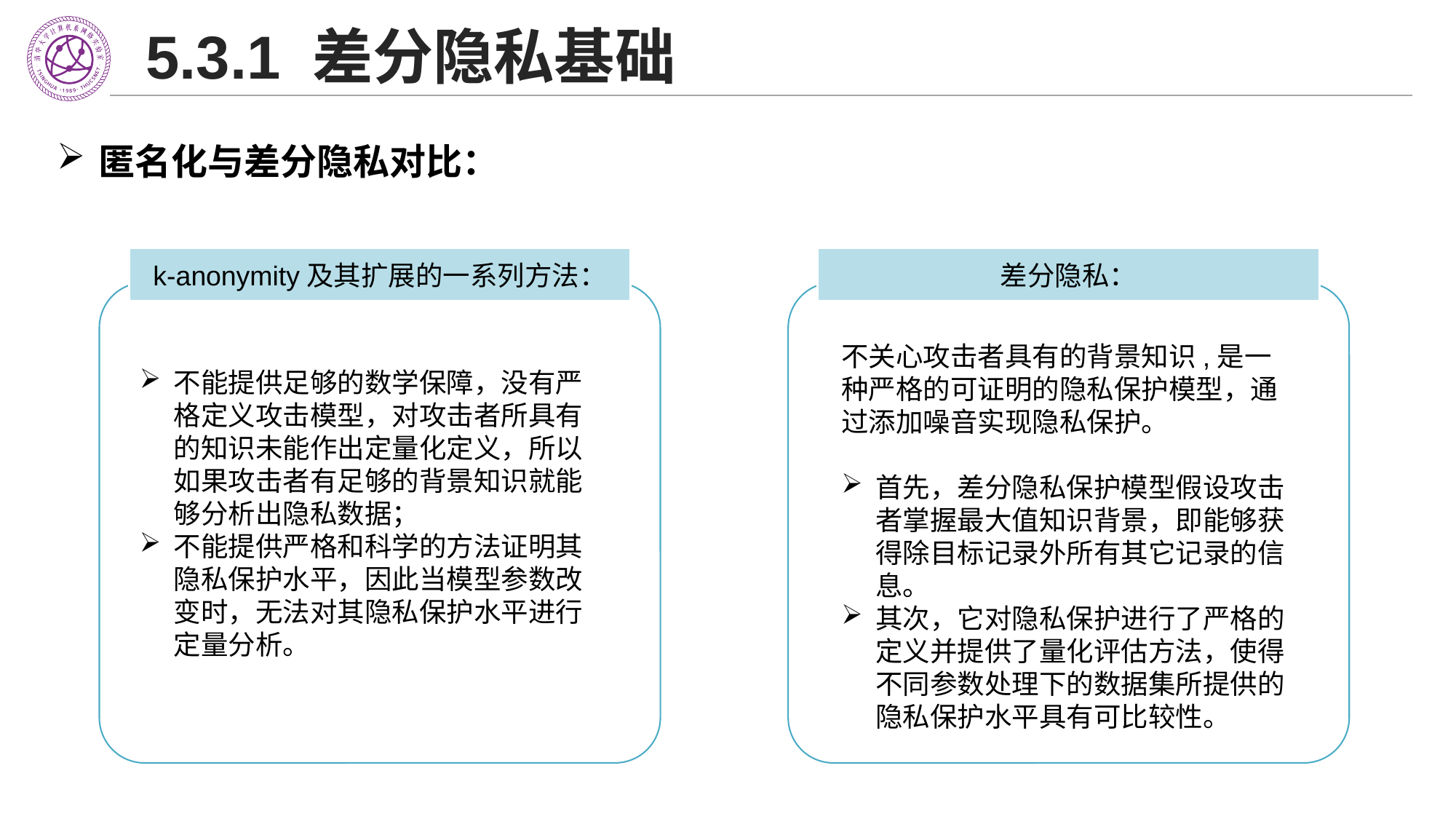

# 5.3.1 差分隐私基础
匿名化与差分隐私对比：
k-anonymity及其扩展的一系列方法：
差分隐私：

不关心攻击者具有的背景知识,是一种严格的可证明的隐私保护模型，通过添加噪音实现隐私保护。

首先，差分隐私保护模型假设攻击者掌握最大值知识背景，即能够获得除目标记录外所有其它记录的信息。
其次，它对隐私保护进行了严格的定义并提供了量化评估方法，使得不同参数处理下的数据集所提供的隐私保护水平具有可比较性。
不能提供足够的数学保障，没有严格定义攻击模型，对攻击者所具有的知识未能作出定量化定义，所以如果攻击者有足够的背景知识就能够分析出隐私数据；
不能提供严格和科学的方法证明其隐私保护水平，因此当模型参数改变时，无法对其隐私保护水平进行定量分析。